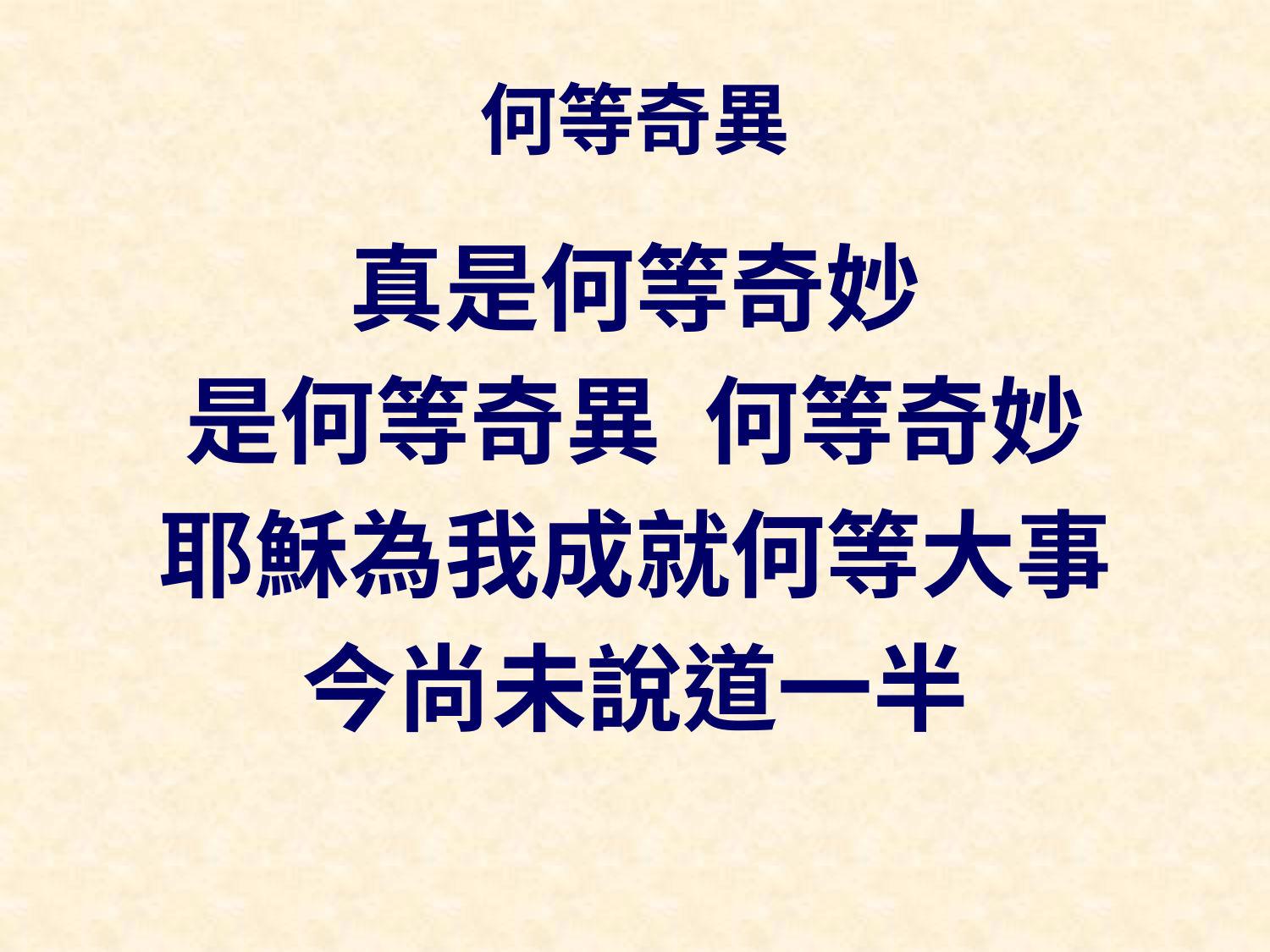

# 何等奇異
真是何等奇妙
是何等奇異  何等奇妙
耶穌為我成就何等大事
今尚未說道一半